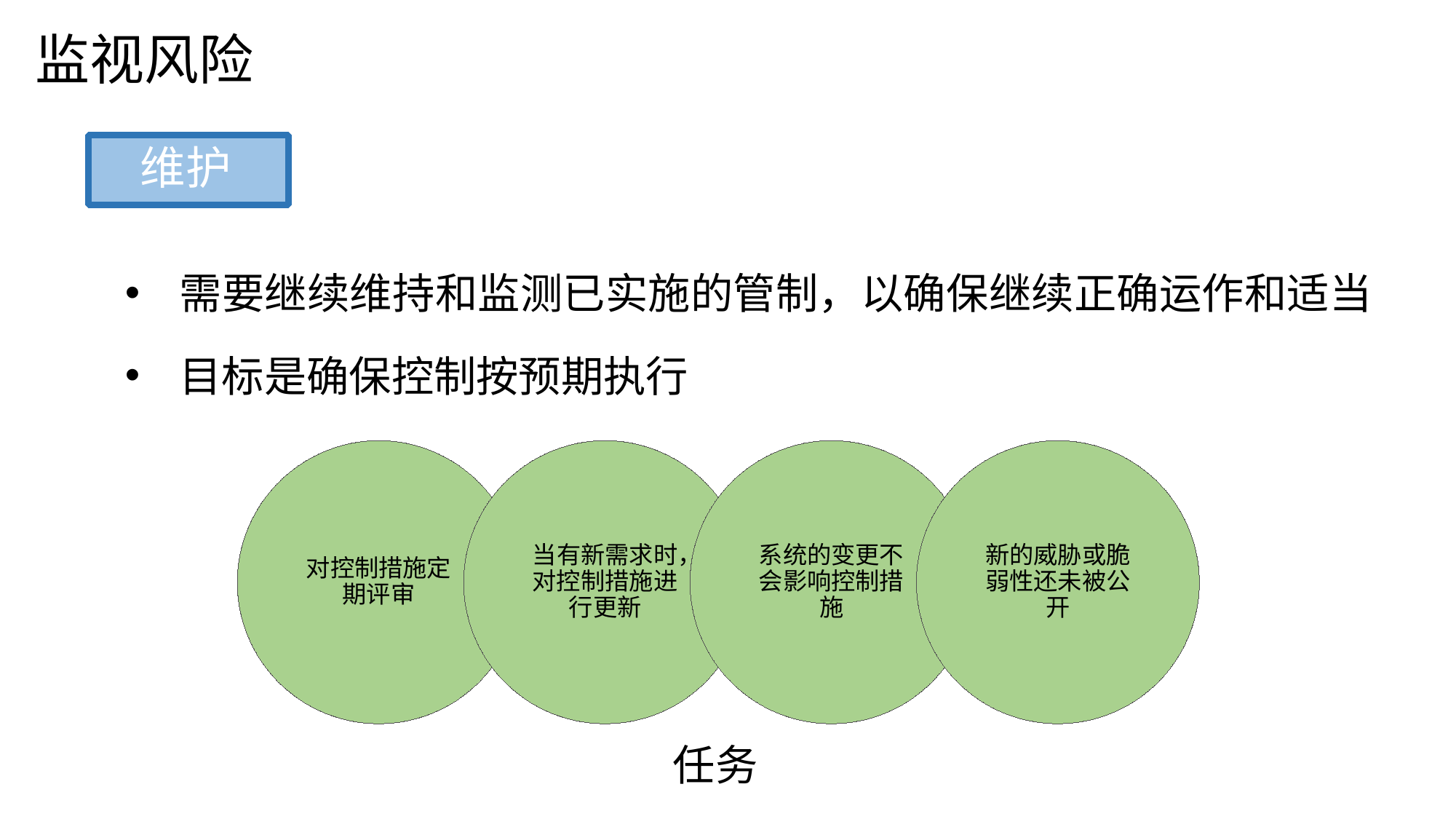

监视风险

维护
需要继续维持和监测已实施的管制，以确保继续正确运作和适当
目标是确保控制按预期执行
对控制措施定期评审
当有新需求时，对控制措施进行更新
系统的变更不会影响控制措施
新的威胁或脆弱性还未被公开
任务